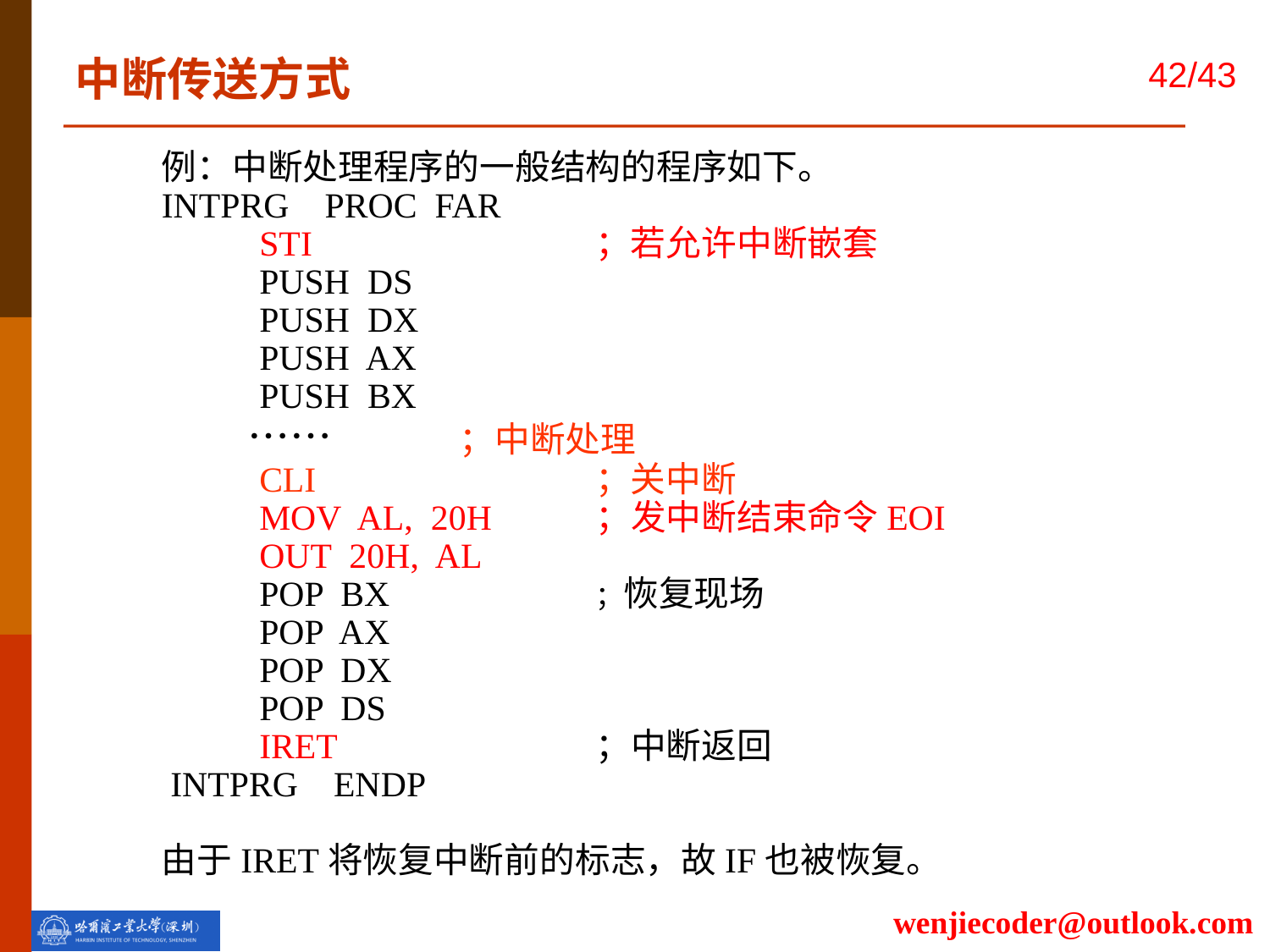

中断传送方式
例：中断处理程序的一般结构的程序如下。
INTPRG    PROC  FAR
           STI			；若允许中断嵌套
           PUSH  DS
           PUSH  DX
           PUSH  AX
           PUSH  BX
           ……	              ；中断处理
           CLI                 		；关中断
           MOV  AL,  20H         	；发中断结束命令EOI
           OUT  20H,  AL
           POP  BX                     	；恢复现场
           POP  AX
           POP  DX
           POP  DS
           IRET                            	；中断返回
 INTPRG    ENDP

由于IRET将恢复中断前的标志，故IF也被恢复。